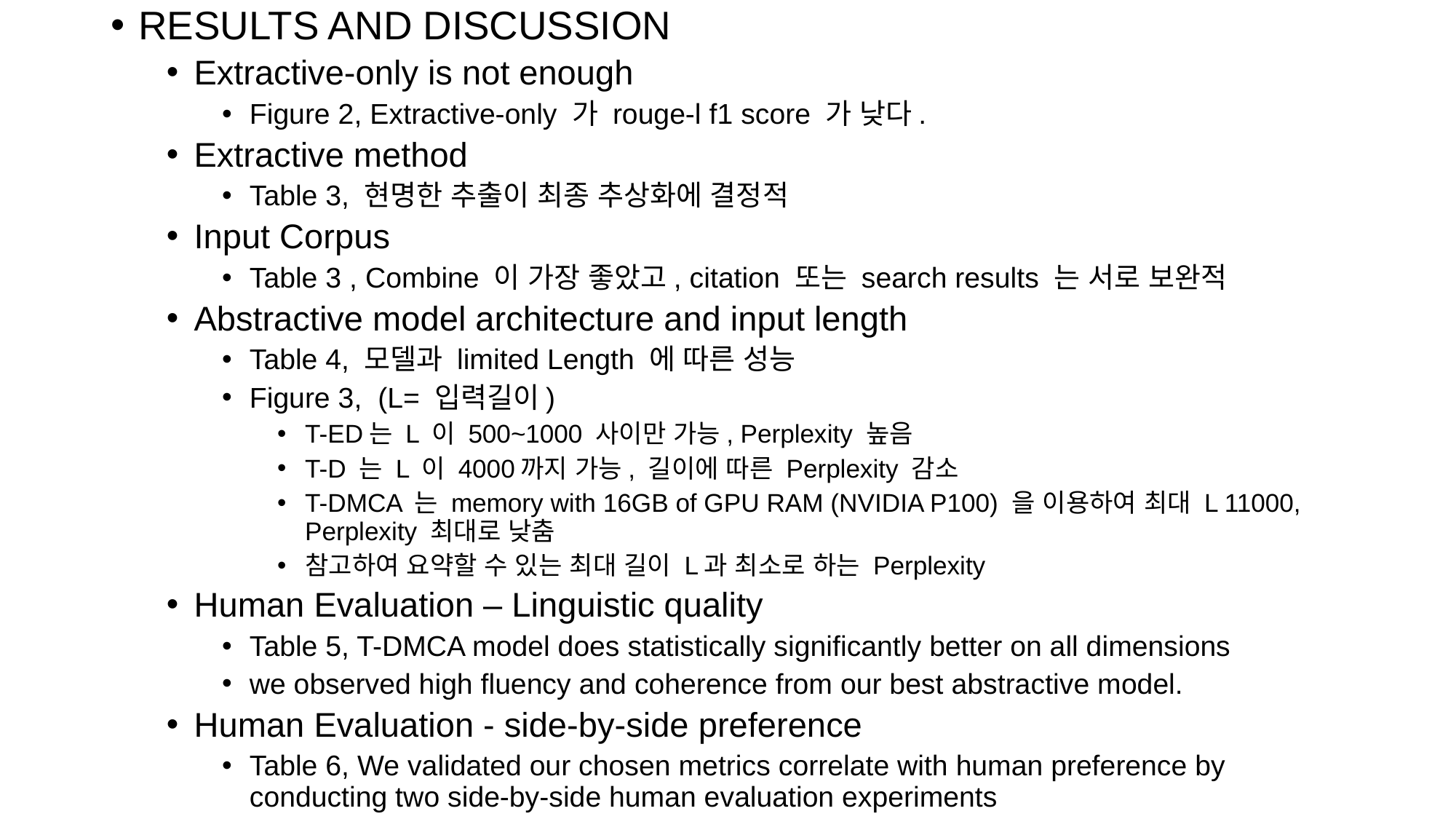

RESULTS AND DISCUSSION
Extractive-only is not enough
Figure 2, Extractive-only 가 rouge-l f1 score 가 낮다.
Extractive method
Table 3, 현명한 추출이 최종 추상화에 결정적
Input Corpus
Table 3 , Combine 이 가장 좋았고, citation 또는 search results 는 서로 보완적
Abstractive model architecture and input length
Table 4, 모델과 limited Length 에 따른 성능
Figure 3,  (L= 입력길이)
T-ED는 L 이 500~1000 사이만 가능, Perplexity 높음
T-D 는 L 이 4000까지 가능, 길이에 따른 Perplexity 감소
T-DMCA 는 memory with 16GB of GPU RAM (NVIDIA P100) 을 이용하여 최대 L 11000, Perplexity 최대로 낮춤
참고하여 요약할 수 있는 최대 길이 L과 최소로 하는 Perplexity
Human Evaluation – Linguistic quality
Table 5, T-DMCA model does statistically significantly better on all dimensions
we observed high fluency and coherence from our best abstractive model.
Human Evaluation - side-by-side preference
Table 6, We validated our chosen metrics correlate with human preference by conducting two side-by-side human evaluation experiments